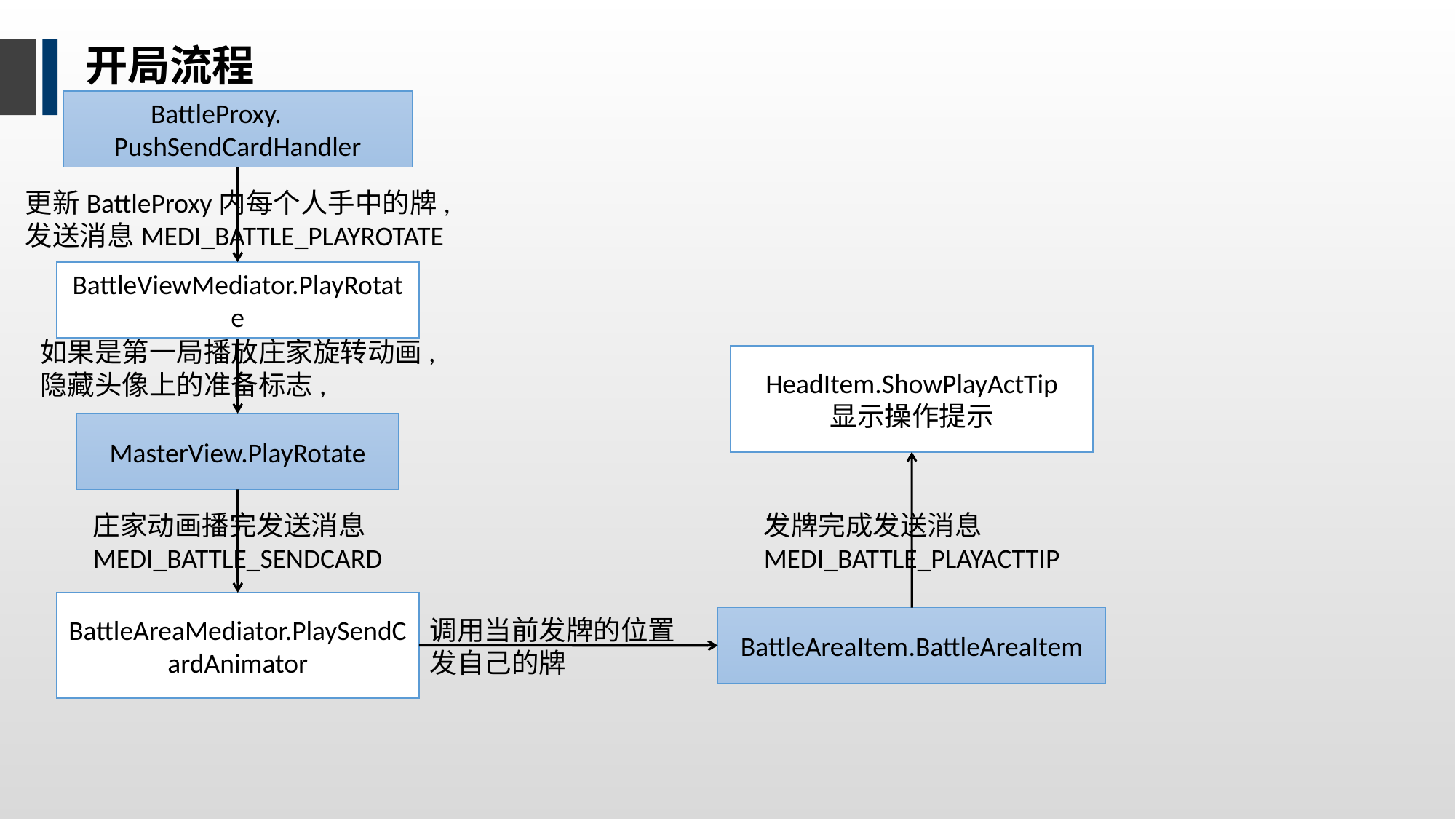

开局流程

BattleProxy.        PushSendCardHandler
更新BattleProxy内每个人手中的牌,
发送消息MEDI_BATTLE_PLAYROTATE
BattleViewMediator.PlayRotate
如果是第一局播放庄家旋转动画,
隐藏头像上的准备标志,
HeadItem.ShowPlayActTip
显示操作提示
MasterView.PlayRotate
庄家动画播完发送消息
MEDI_BATTLE_SENDCARD
发牌完成发送消息
MEDI_BATTLE_PLAYACTTIP
BattleAreaMediator.PlaySendCardAnimator
调用当前发牌的位置
发自己的牌
BattleAreaItem.BattleAreaItem